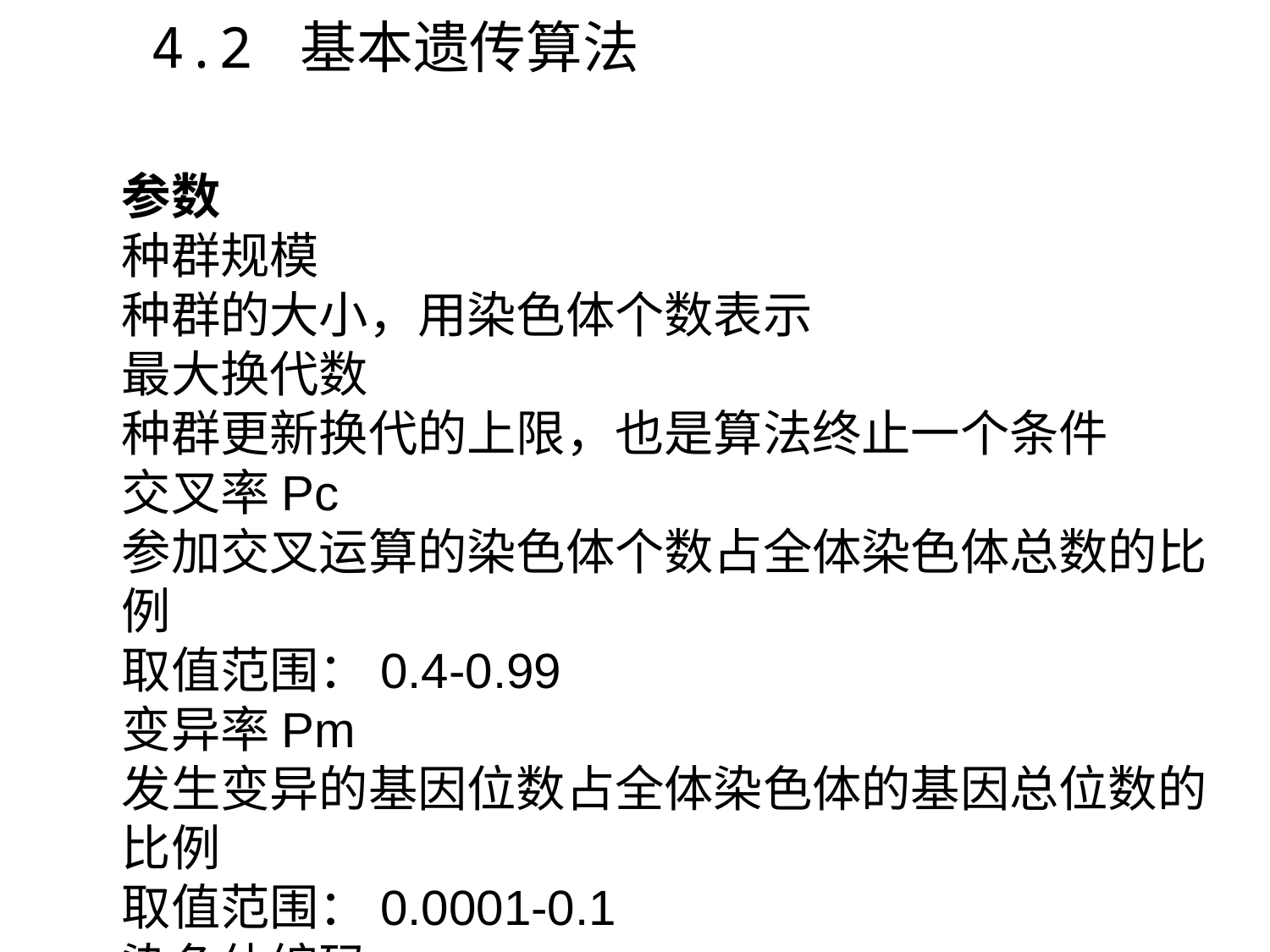

4.2 基本遗传算法
参数
种群规模
种群的大小，用染色体个数表示
最大换代数
种群更新换代的上限，也是算法终止一个条件
交叉率Pc
参加交叉运算的染色体个数占全体染色体总数的比例
取值范围：0.4-0.99
变异率Pm
发生变异的基因位数占全体染色体的基因总位数的比例
取值范围：0.0001-0.1
染色体编码
长度L